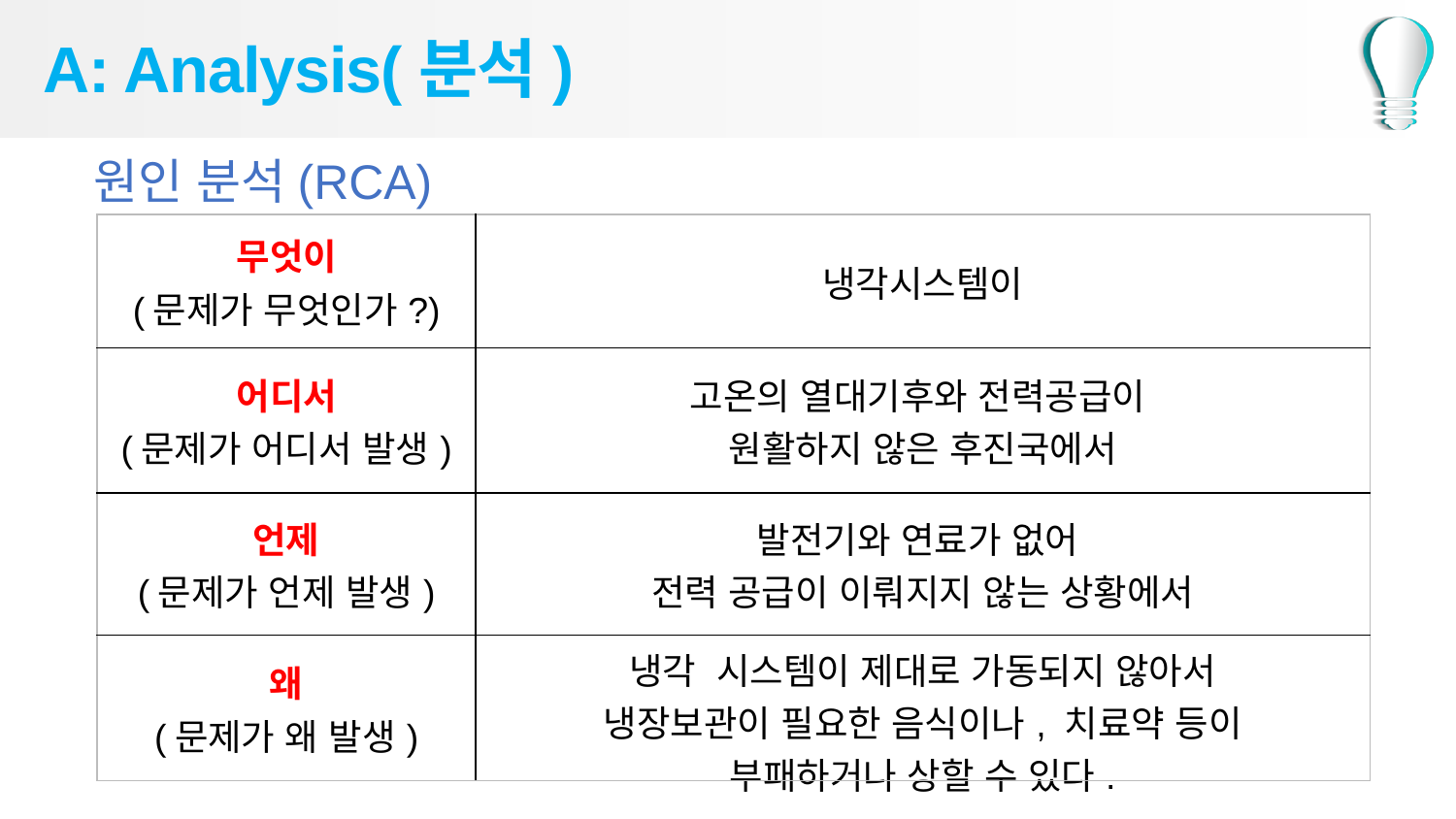

#
A: Analysis(분석)
원인 분석(RCA)
| 무엇이 (문제가 무엇인가?) | 냉각시스템이 |
| --- | --- |
| 어디서 (문제가 어디서 발생) | 고온의 열대기후와 전력공급이 원활하지 않은 후진국에서 |
| 언제 (문제가 언제 발생) | 발전기와 연료가 없어 전력 공급이 이뤄지지 않는 상황에서 |
| 왜 (문제가 왜 발생) | 냉각 시스템이 제대로 가동되지 않아서 냉장보관이 필요한 음식이나, 치료약 등이 부패하거나 상할 수 있다. |